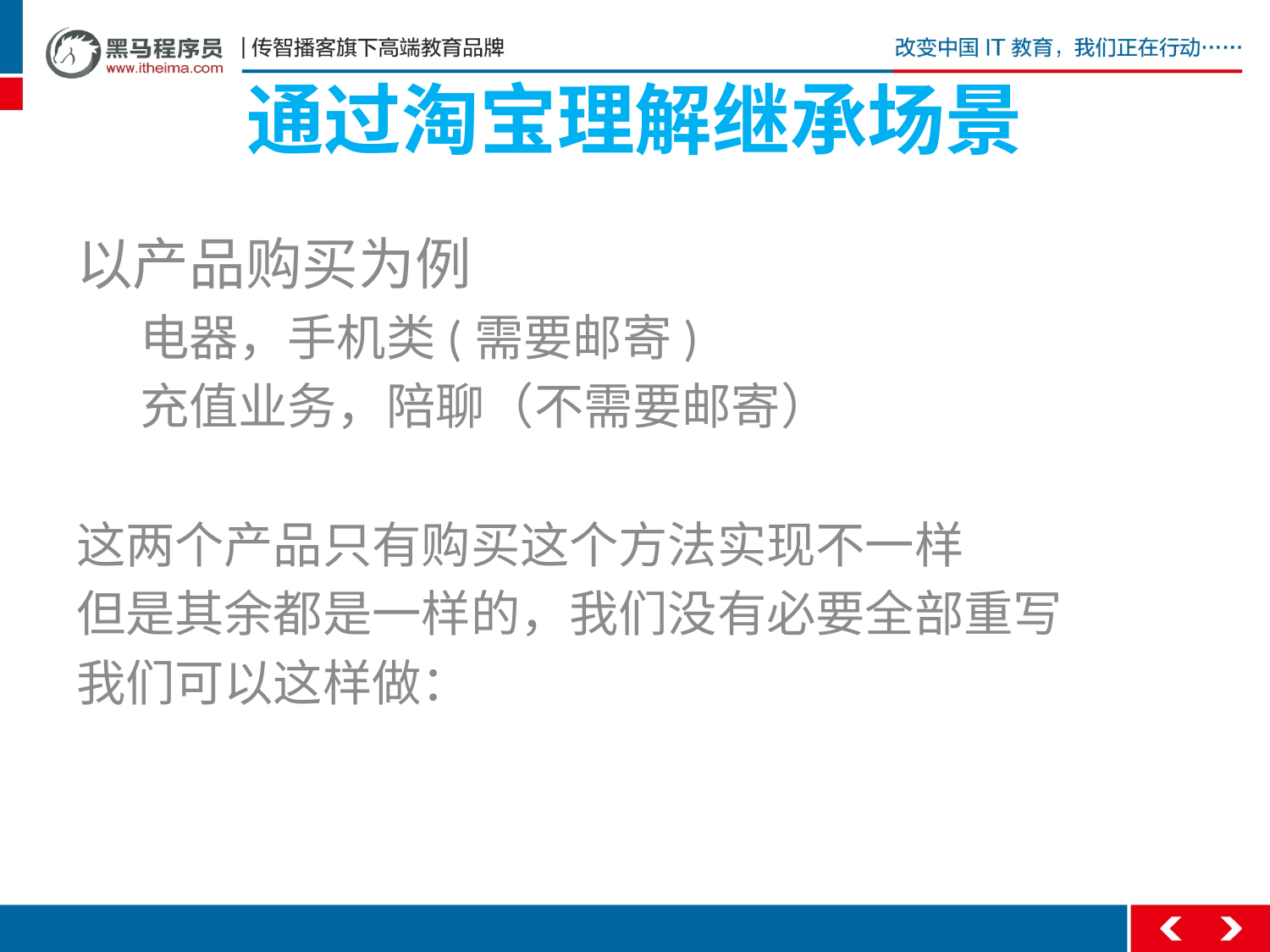

# 通过淘宝理解继承场景
以产品购买为例
电器，手机类(需要邮寄)
充值业务，陪聊（不需要邮寄）

这两个产品只有购买这个方法实现不一样
但是其余都是一样的，我们没有必要全部重写
我们可以这样做：